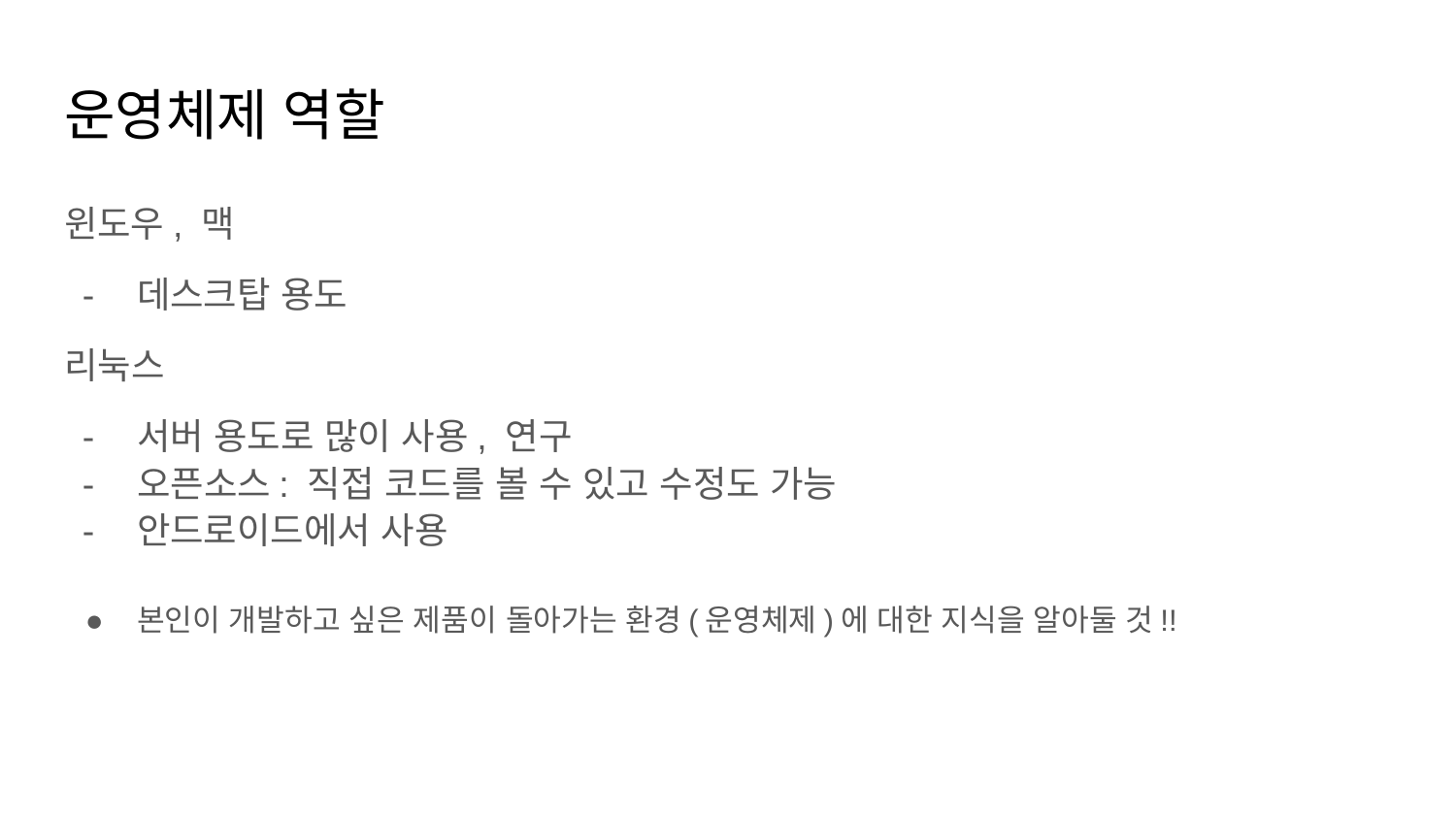

# 운영체제 역할
윈도우, 맥
데스크탑 용도
리눅스
서버 용도로 많이 사용, 연구
오픈소스: 직접 코드를 볼 수 있고 수정도 가능
안드로이드에서 사용

본인이 개발하고 싶은 제품이 돌아가는 환경(운영체제)에 대한 지식을 알아둘 것!!